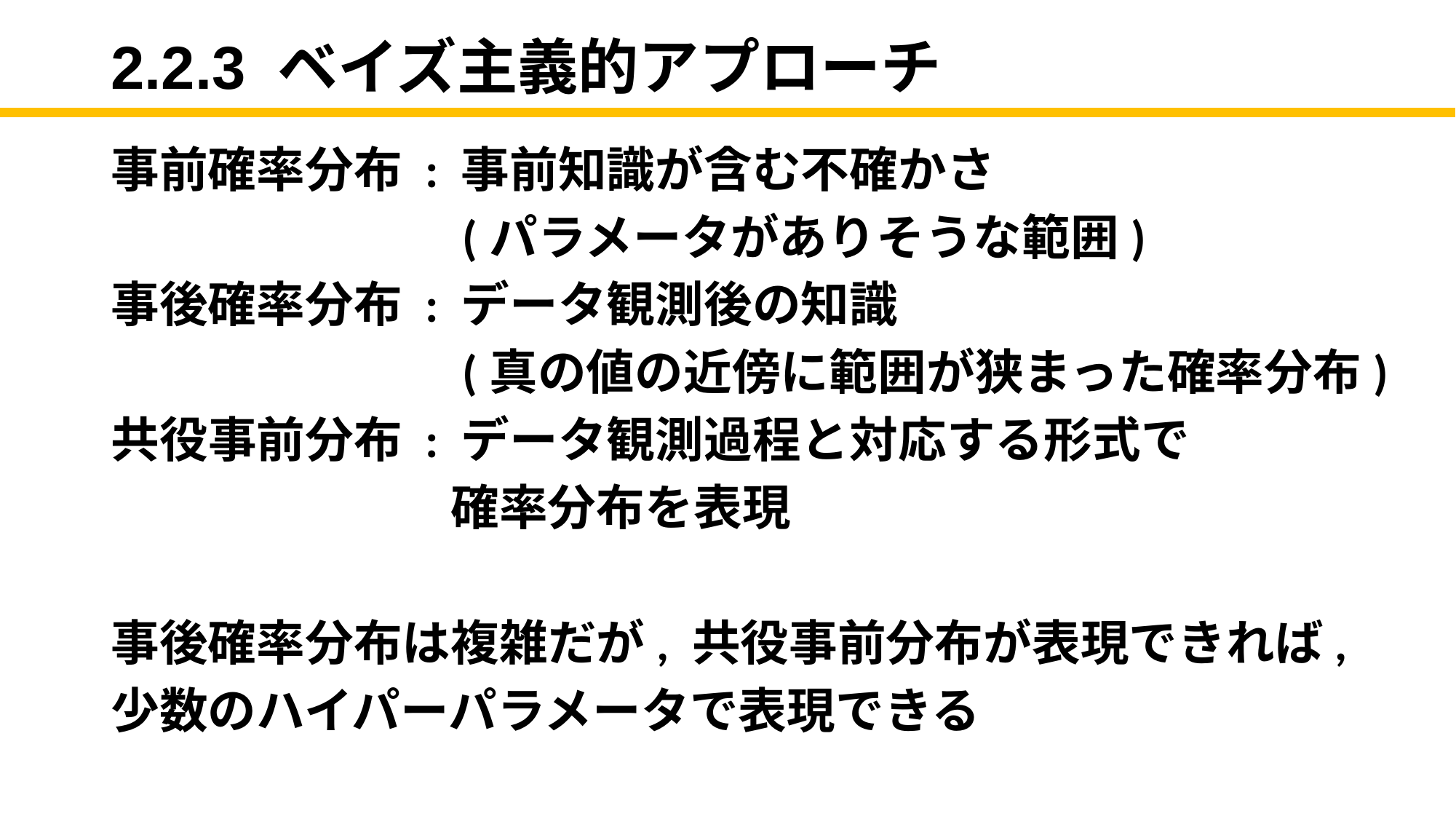

# 2.2.3 ベイズ主義的アプローチ
事前確率分布 : 事前知識が含む不確かさ
　　　　　　　(パラメータがありそうな範囲)
事後確率分布 : データ観測後の知識
　　　　　　　(真の値の近傍に範囲が狭まった確率分布)
共役事前分布 : データ観測過程と対応する形式で
　　　　　　　確率分布を表現

事後確率分布は複雑だが, 共役事前分布が表現できれば,
少数のハイパーパラメータで表現できる